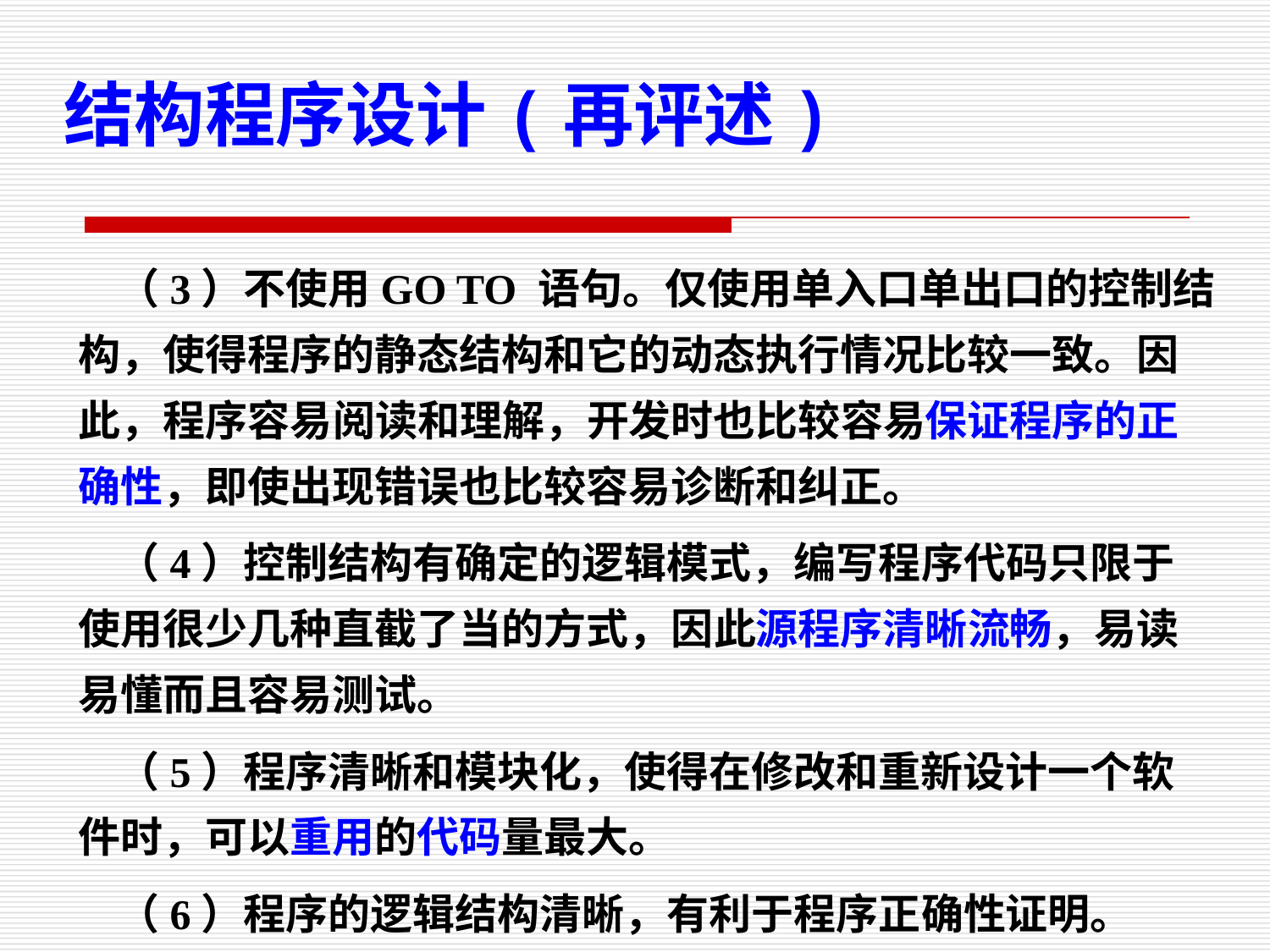

结构程序设计(再评述)
   （3）不使用GO TO 语句。仅使用单入口单出口的控制结构，使得程序的静态结构和它的动态执行情况比较一致。因此，程序容易阅读和理解，开发时也比较容易保证程序的正确性，即使出现错误也比较容易诊断和纠正。
   （4）控制结构有确定的逻辑模式，编写程序代码只限于使用很少几种直截了当的方式，因此源程序清晰流畅，易读易懂而且容易测试。
   （5）程序清晰和模块化，使得在修改和重新设计一个软件时，可以重用的代码量最大。
   （6）程序的逻辑结构清晰，有利于程序正确性证明。